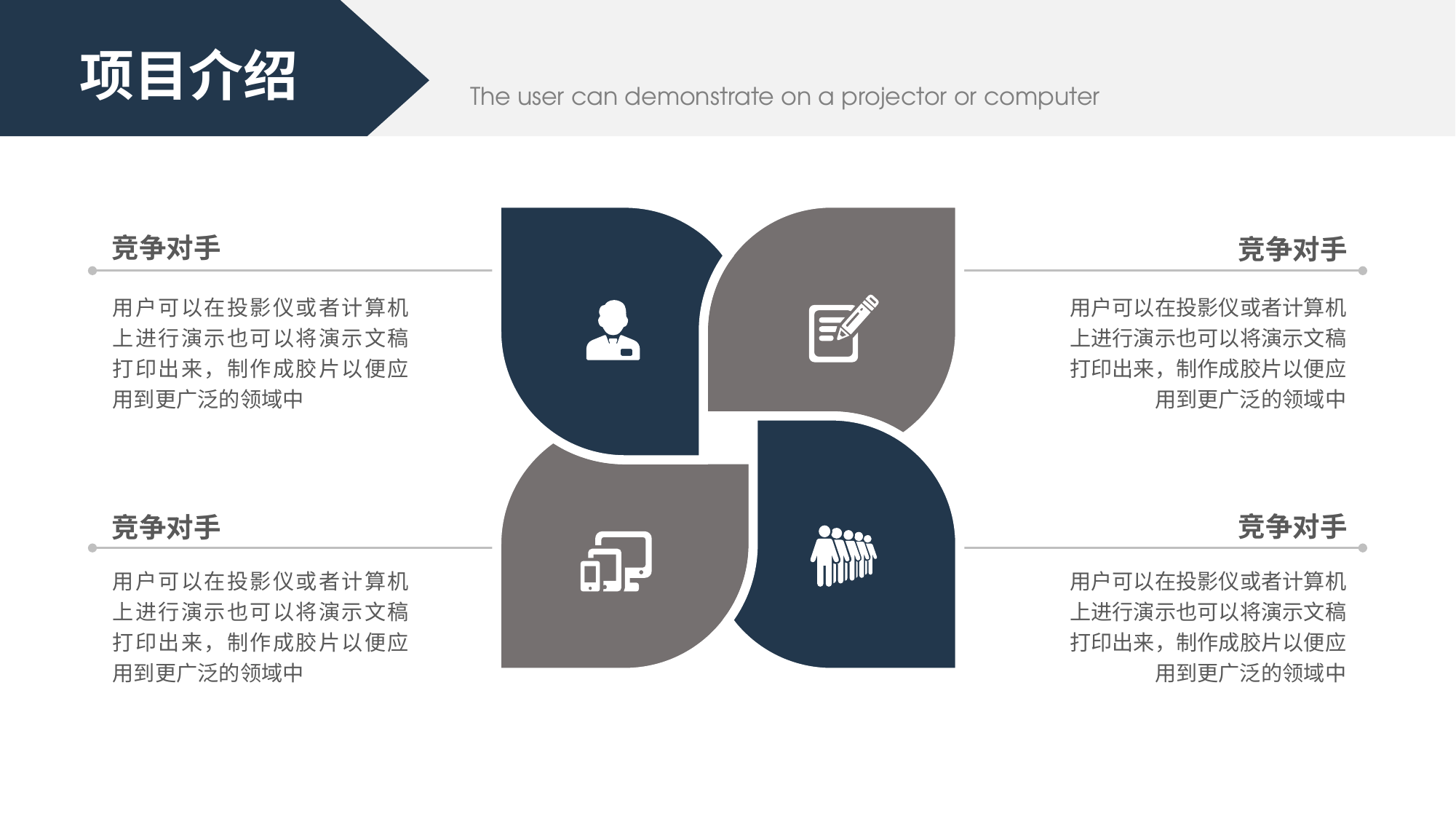

项目介绍
The user can demonstrate on a projector or computer

竞争对手
用户可以在投影仪或者计算机上进行演示也可以将演示文稿打印出来，制作成胶片以便应用到更广泛的领域中
竞争对手
用户可以在投影仪或者计算机上进行演示也可以将演示文稿打印出来，制作成胶片以便应用到更广泛的领域中
竞争对手
用户可以在投影仪或者计算机上进行演示也可以将演示文稿打印出来，制作成胶片以便应用到更广泛的领域中
竞争对手
用户可以在投影仪或者计算机上进行演示也可以将演示文稿打印出来，制作成胶片以便应用到更广泛的领域中